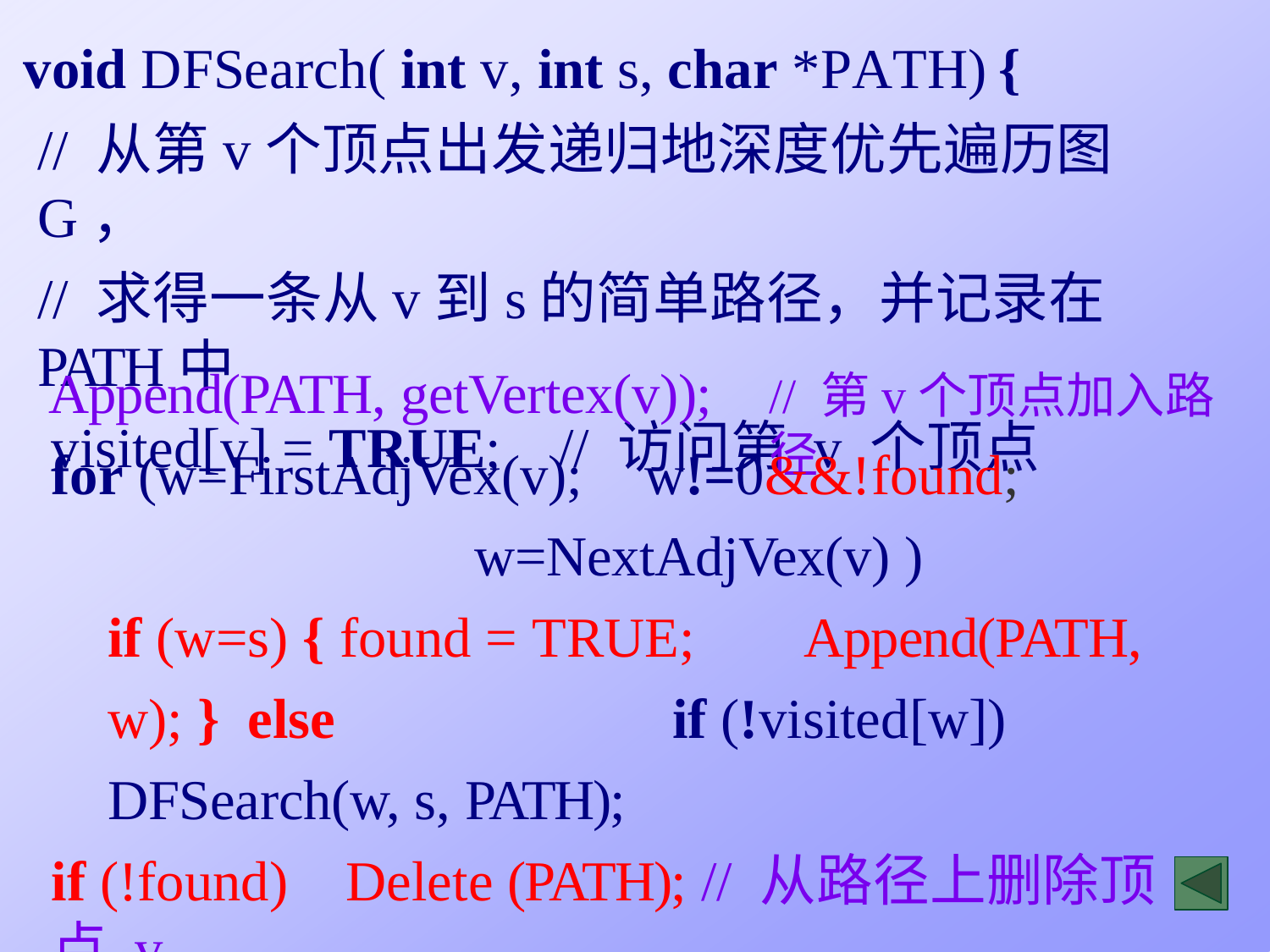

# void DFSearch( int v, int s, char *PATH)	{
// 从第v个顶点出发递归地深度优先遍历图G，
// 求得一条从v到s的简单路径，并记录在PATH中
visited[v] = TRUE;	// 访问第v 个顶点
Append(PATH, getVertex(v));
// 第v个顶点加入路径
for (w=FirstAdjVex(v);	w!=0&&!found;
w=NextAdjVex(v) )
if (w=s) { found = TRUE;	Append(PATH, w); }  else	if (!visited[w])	DFSearch(w, s, PATH);
if (!found)	Delete (PATH); // 从路径上删除顶点v
}